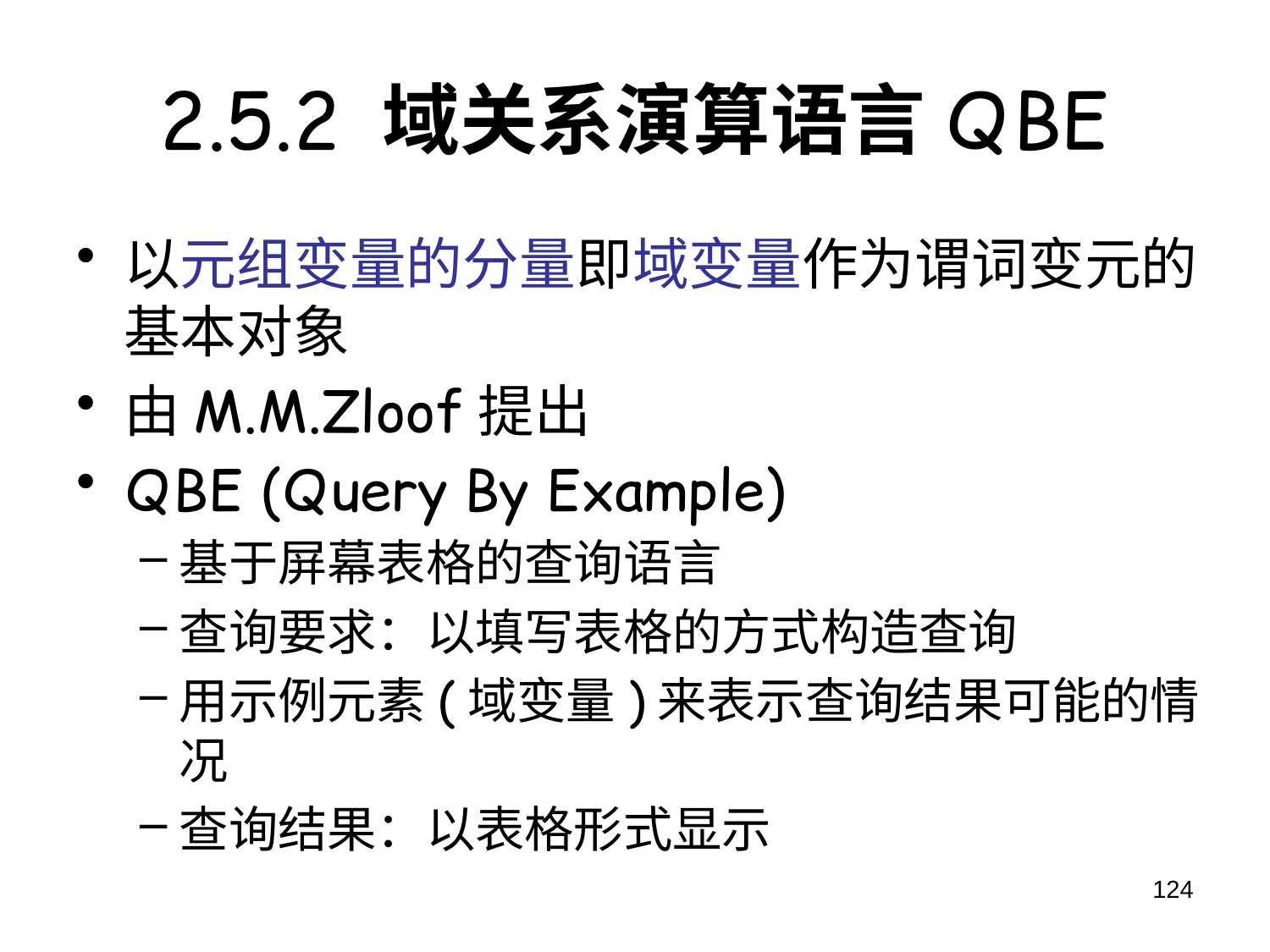

# 2.5.2 域关系演算语言QBE
以元组变量的分量即域变量作为谓词变元的基本对象
由M.M.Zloof提出
QBE (Query By Example)
基于屏幕表格的查询语言
查询要求：以填写表格的方式构造查询
用示例元素(域变量)来表示查询结果可能的情况
查询结果：以表格形式显示
124